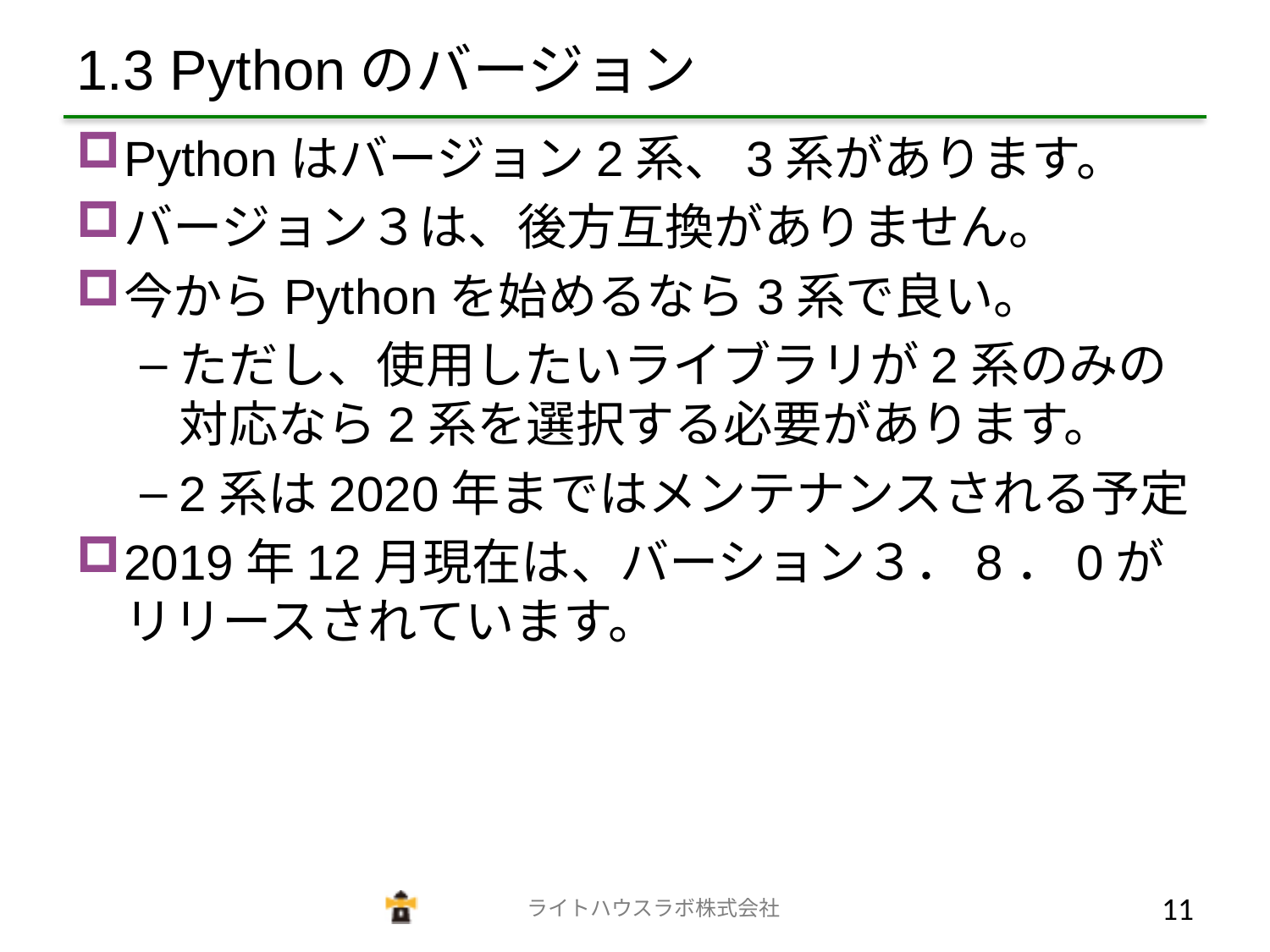

# 1.3 Pythonのバージョン
Pythonはバージョン2系、3系があります。
バージョン３は、後方互換がありません。
今からPythonを始めるなら3系で良い。
ただし、使用したいライブラリが2系のみの対応なら2系を選択する必要があります。
2系は2020年まではメンテナンスされる予定
2019年12月現在は、バーション３．8．0がリリースされています。

　　　　　　　　　　　　　ライトハウスラボ株式会社
11